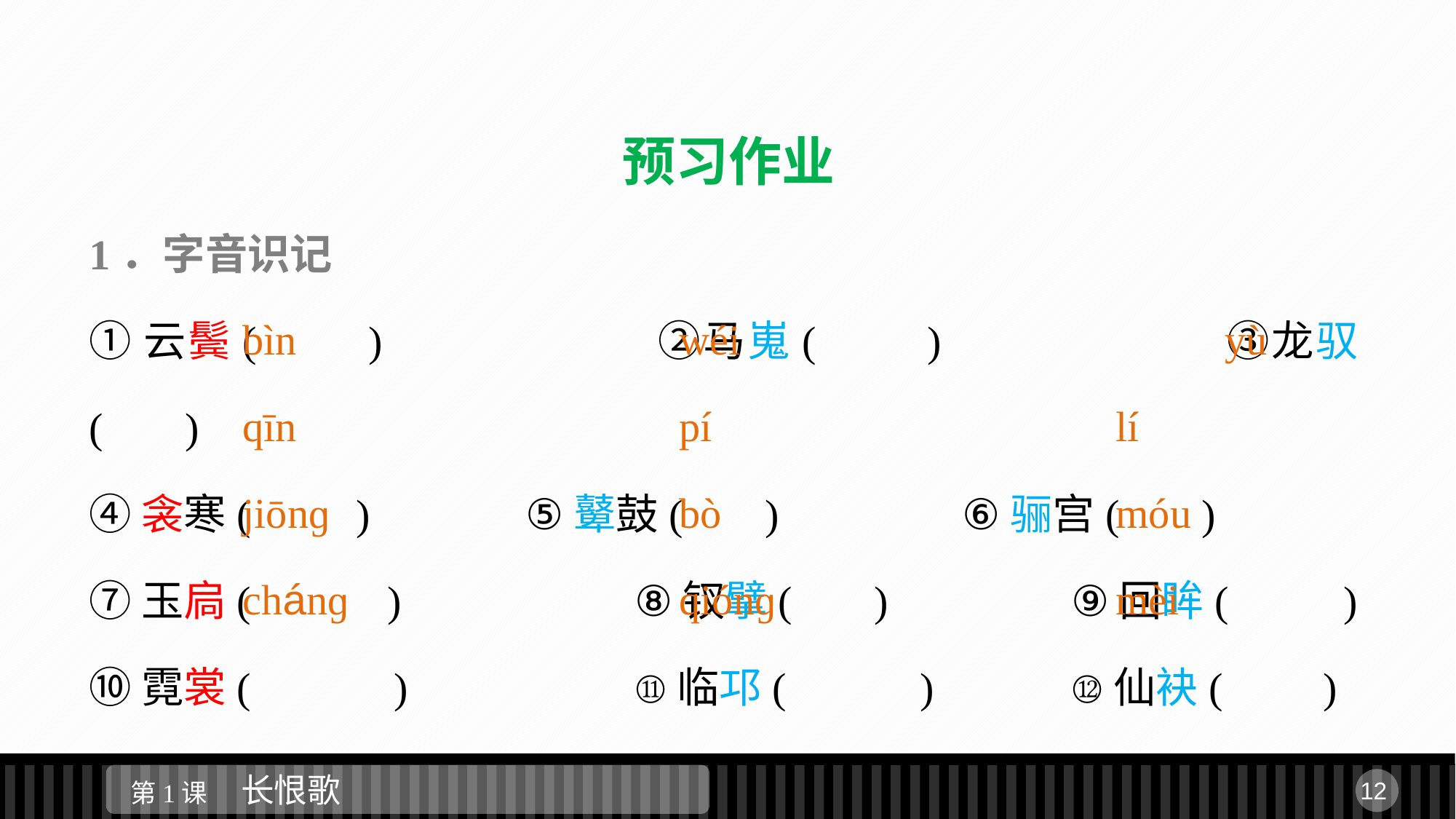

预习作业
1．字音识记
①云鬓(　　)　　		②马嵬(　　)　　		③龙驭(　  )
④衾寒(　　)  		⑤鼙鼓(　  )  		⑥骊宫(　  )
⑦玉扃(   　　)  		⑧钗擘(　  )  		⑨回眸(　 　)
⑩霓裳(　    　)  		⑪临邛(　   　)  		⑫仙袂(　    )
bìn　			wéi　				yù
qīn　			pí　				lí
jiōnɡ　			bò　				móu
chánɡ　			qiónɡ　			mèi